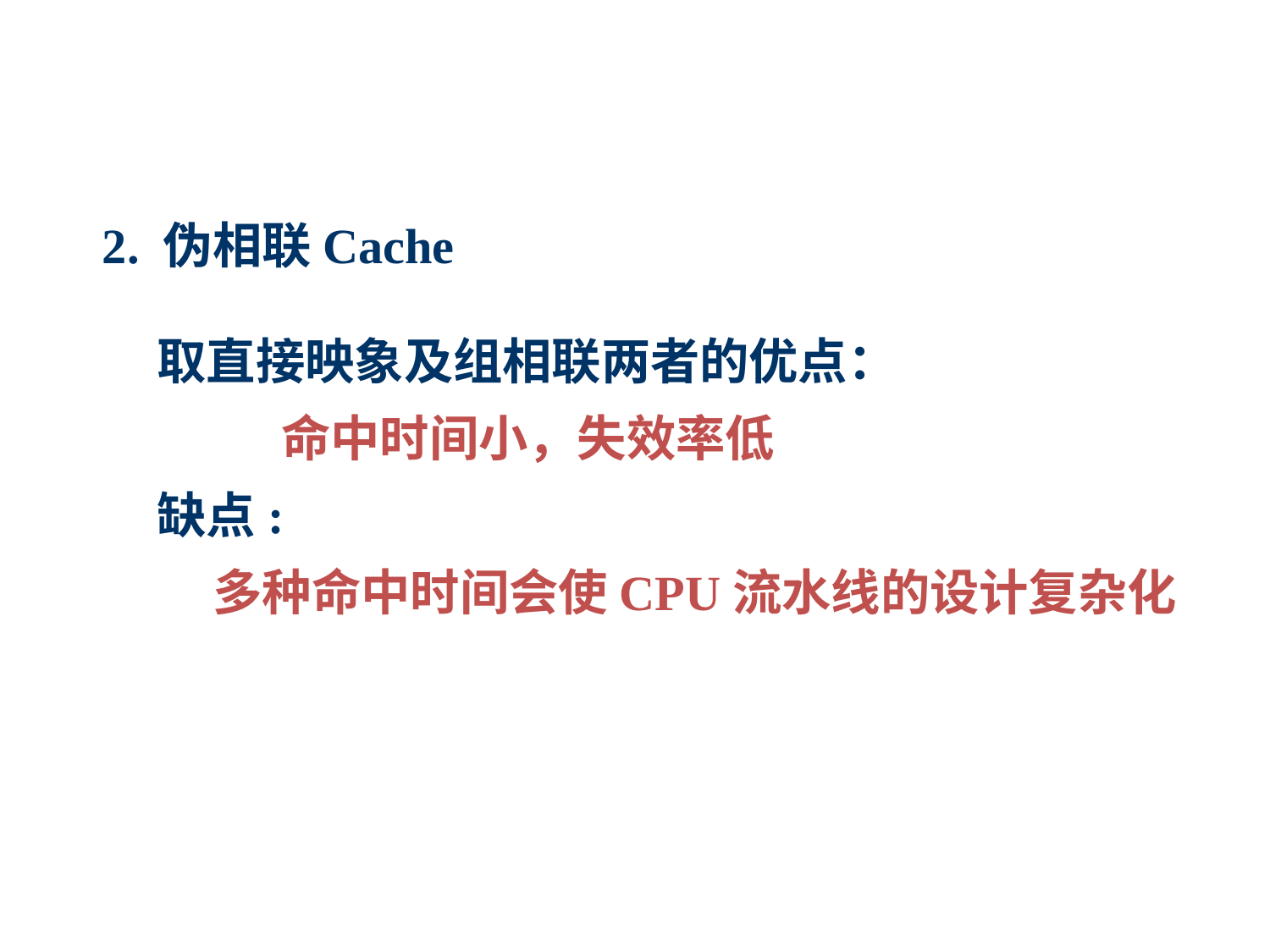

2. 伪相联Cache
取直接映象及组相联两者的优点：
          命中时间小，失效率低
缺点:
    多种命中时间会使CPU流水线的设计复杂化